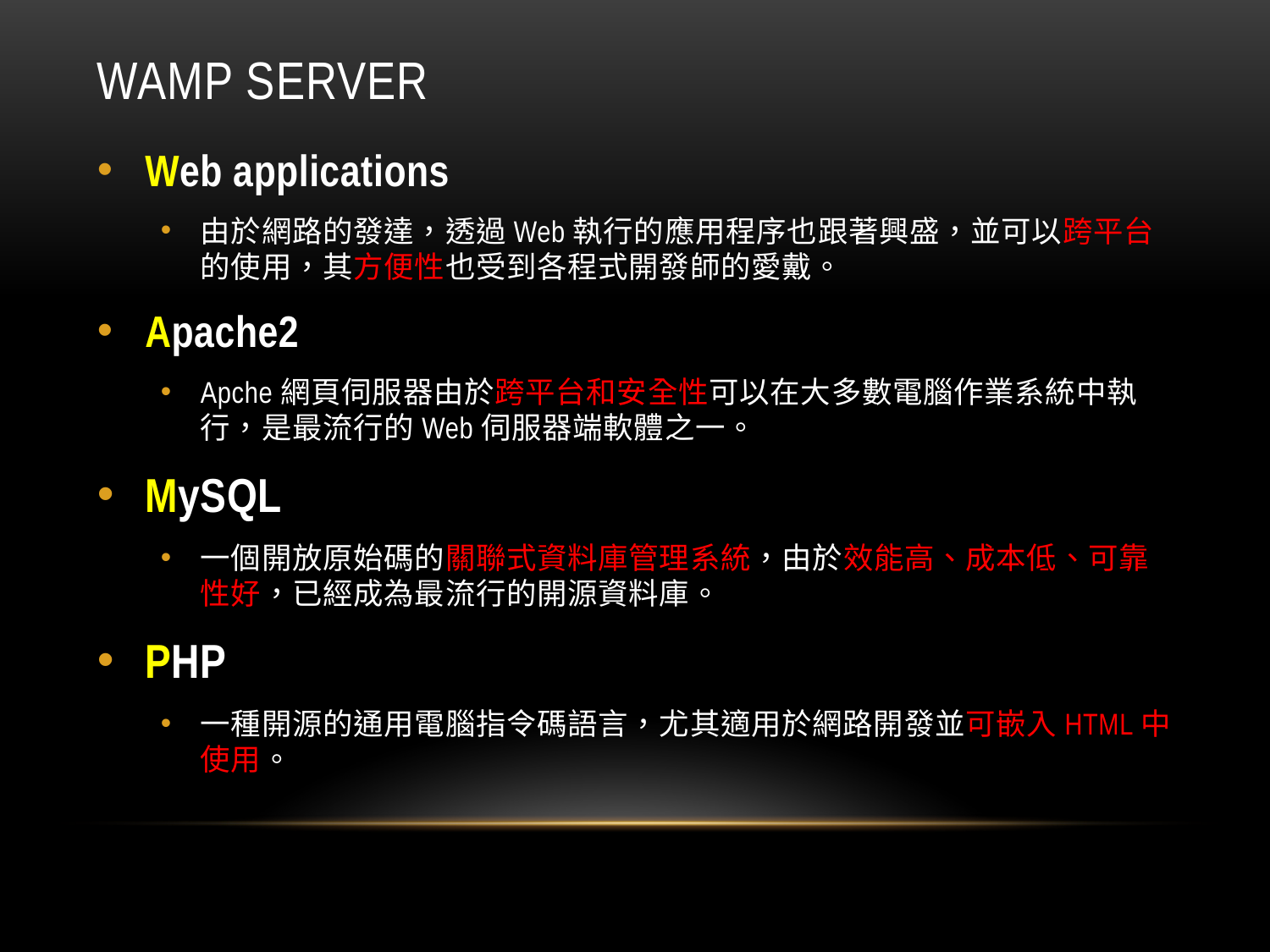

# Wamp Server
Web applications
由於網路的發達，透過Web執行的應用程序也跟著興盛，並可以跨平台的使用，其方便性也受到各程式開發師的愛戴。
Apache2
Apche網頁伺服器由於跨平台和安全性可以在大多數電腦作業系統中執行，是最流行的Web伺服器端軟體之一。
MySQL
一個開放原始碼的關聯式資料庫管理系統，由於效能高、成本低、可靠性好，已經成為最流行的開源資料庫。
PHP
一種開源的通用電腦指令碼語言，尤其適用於網路開發並可嵌入HTML中使用。